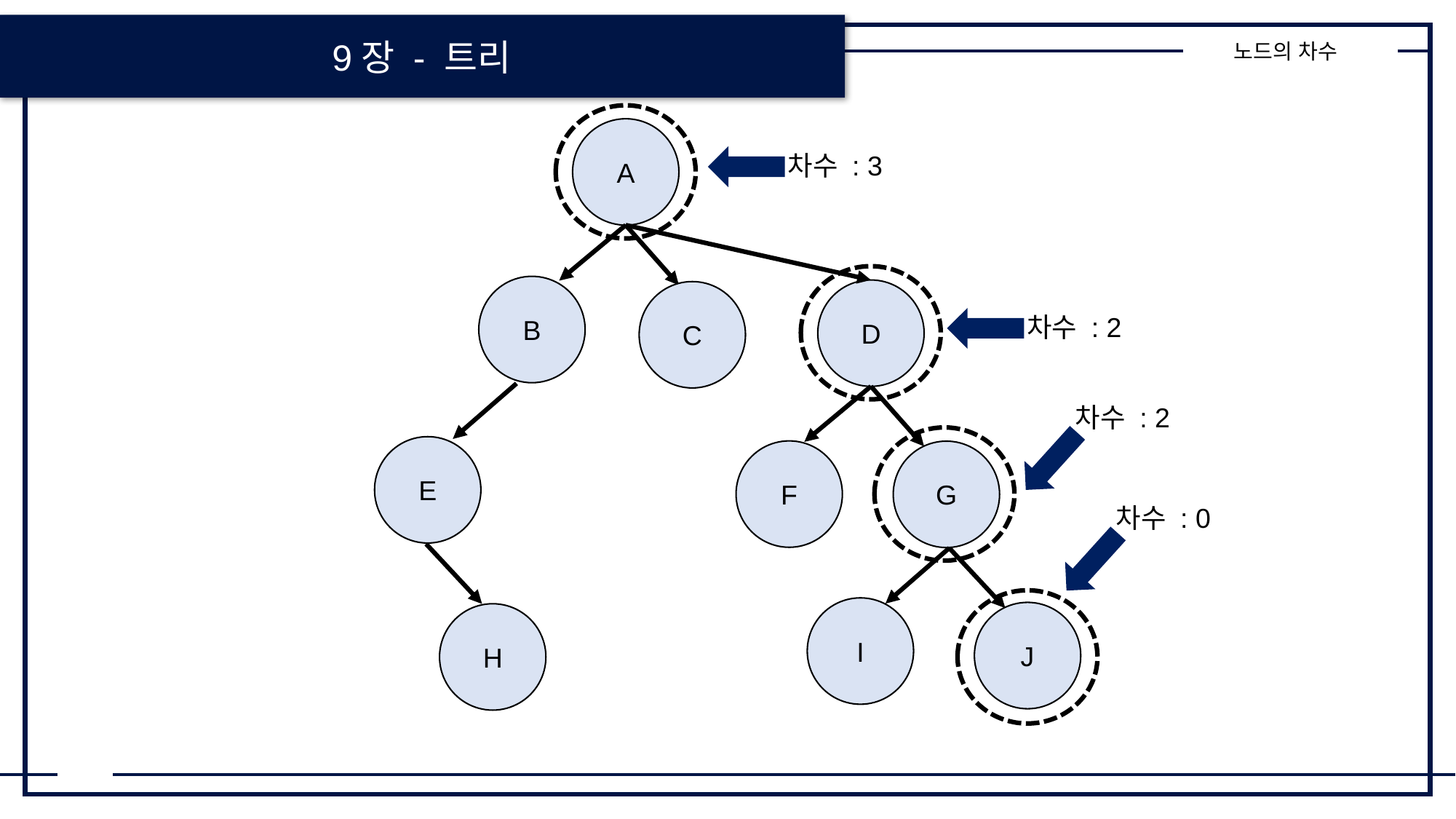

9장 - 트리

노드의 차수

A
B
D
C
E
F
G
I
J
H

차수 : 3

차수 : 2
차수 : 2

차수 : 0